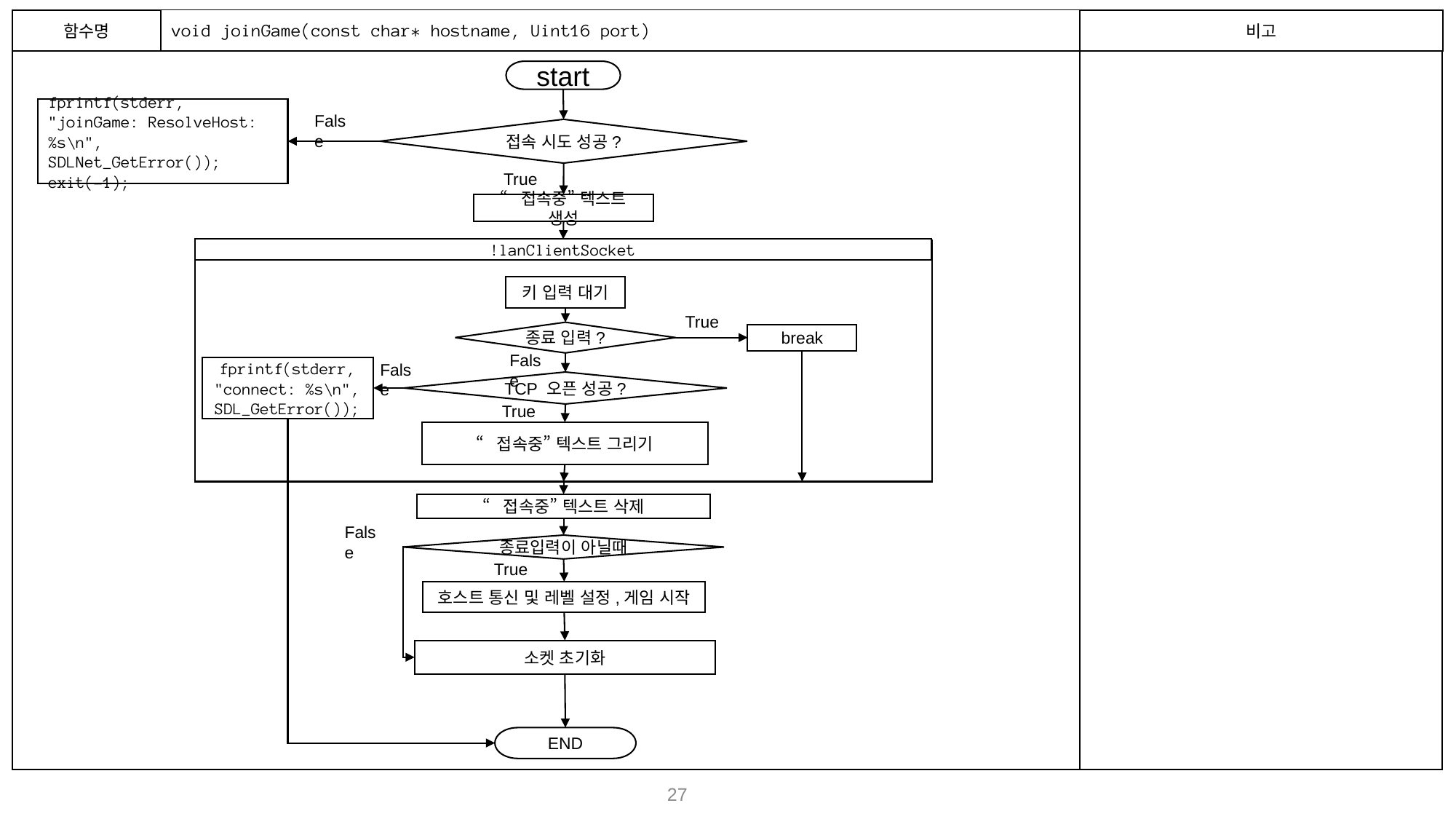

함수명
# void joinGame(const char* hostname, Uint16 port)
비고

start
fprintf(stderr, "joinGame: ResolveHost: %s\n", SDLNet_GetError());
exit(-1);
False
접속 시도 성공?
True
“접속중” 텍스트 생성
!lanClientSocket

키 입력 대기
True
종료 입력?
break
False
False
fprintf(stderr, "connect: %s\n", SDL_GetError());
TCP 오픈 성공?
True
“접속중” 텍스트 그리기
“접속중” 텍스트 삭제
False
종료입력이 아닐때
True
호스트 통신 및 레벨 설정,게임 시작
소켓 초기화
END
27